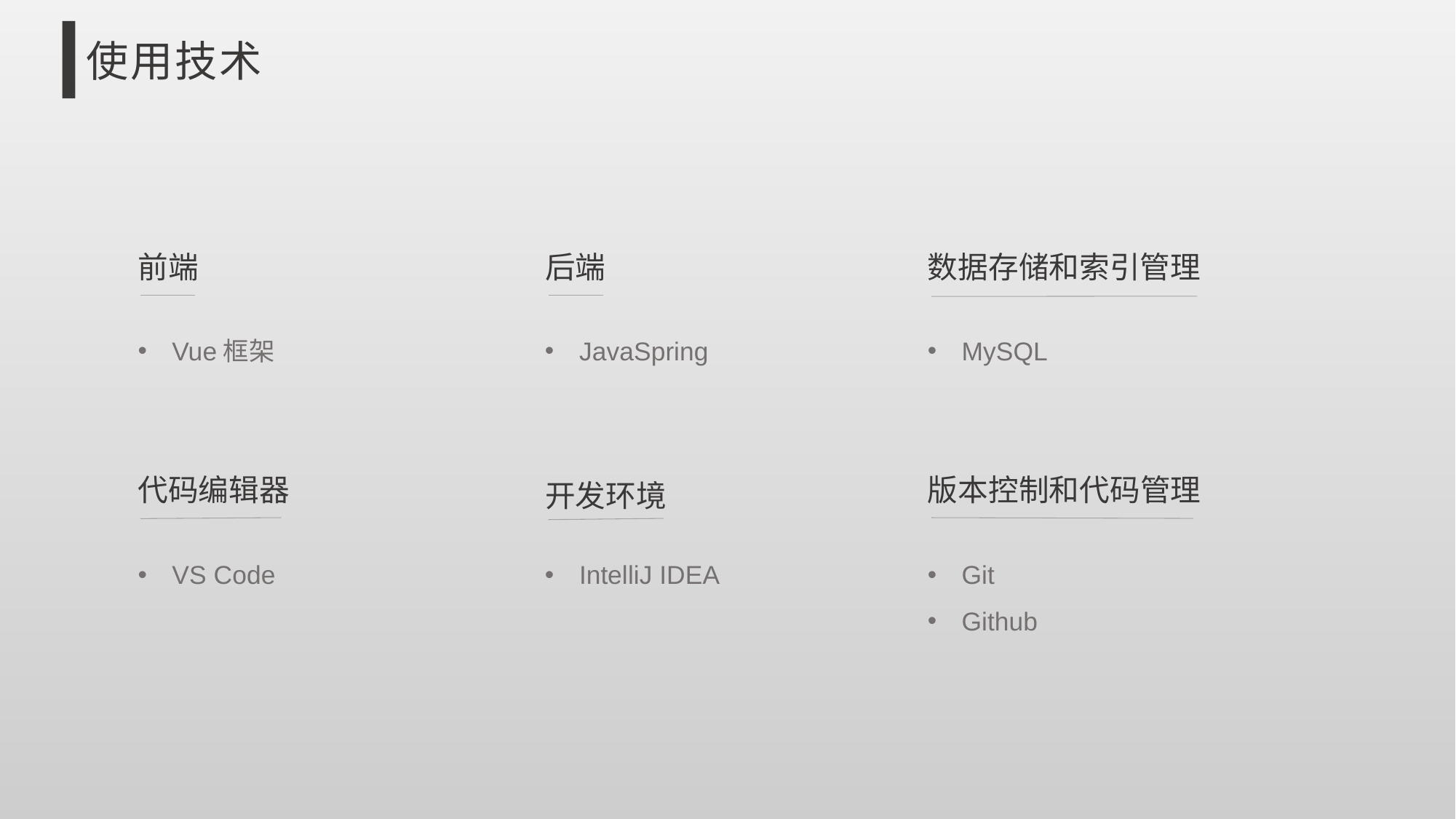

使用技术
前端
后端
数据存储和索引管理
Vue框架
JavaSpring
MySQL
代码编辑器
版本控制和代码管理
开发环境
VS Code
IntelliJ IDEA
Git
Github